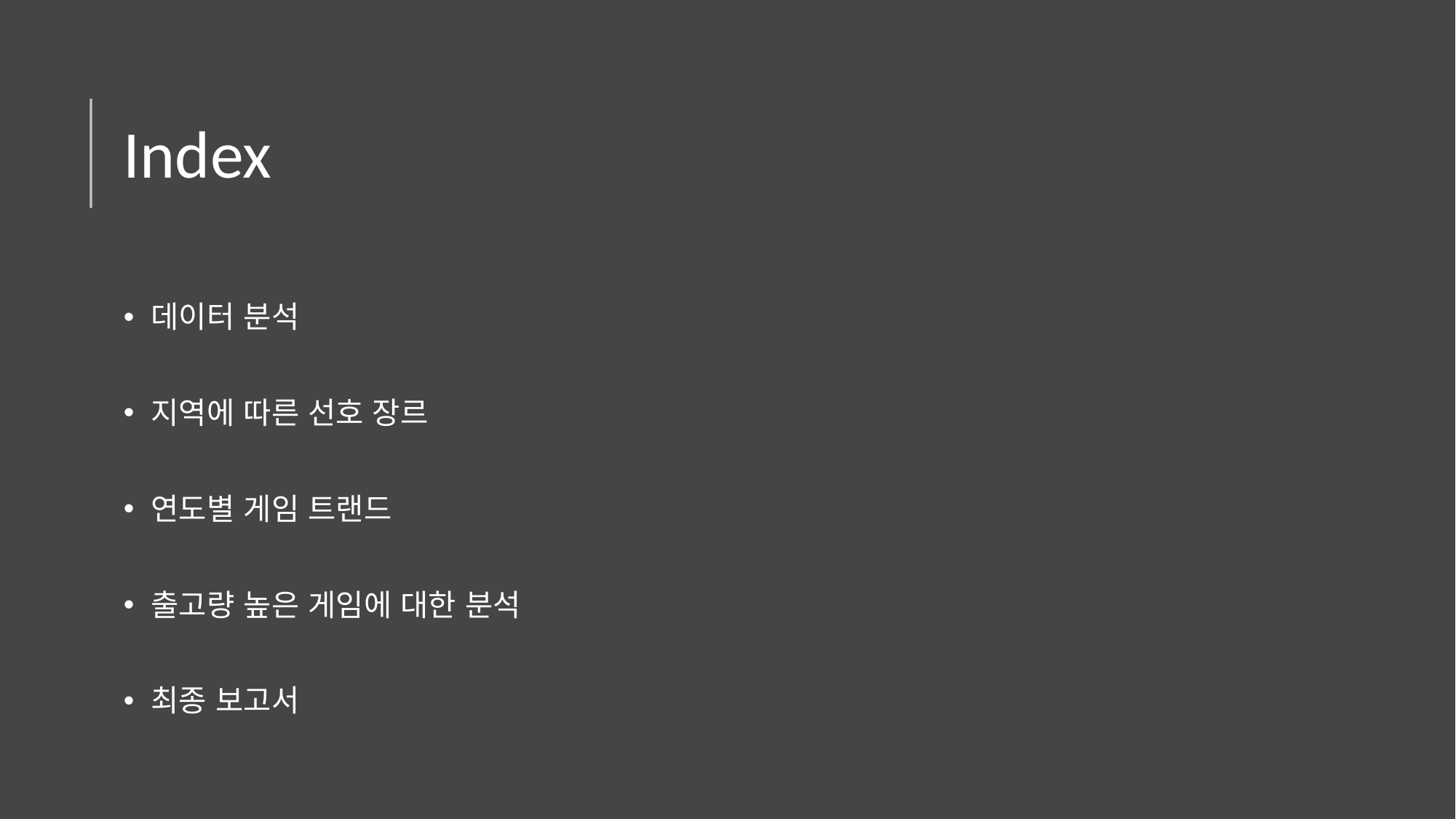

# Index

데이터 분석

지역에 따른 선호 장르

연도별 게임 트랜드

출고량 높은 게임에 대한 분석

최종 보고서